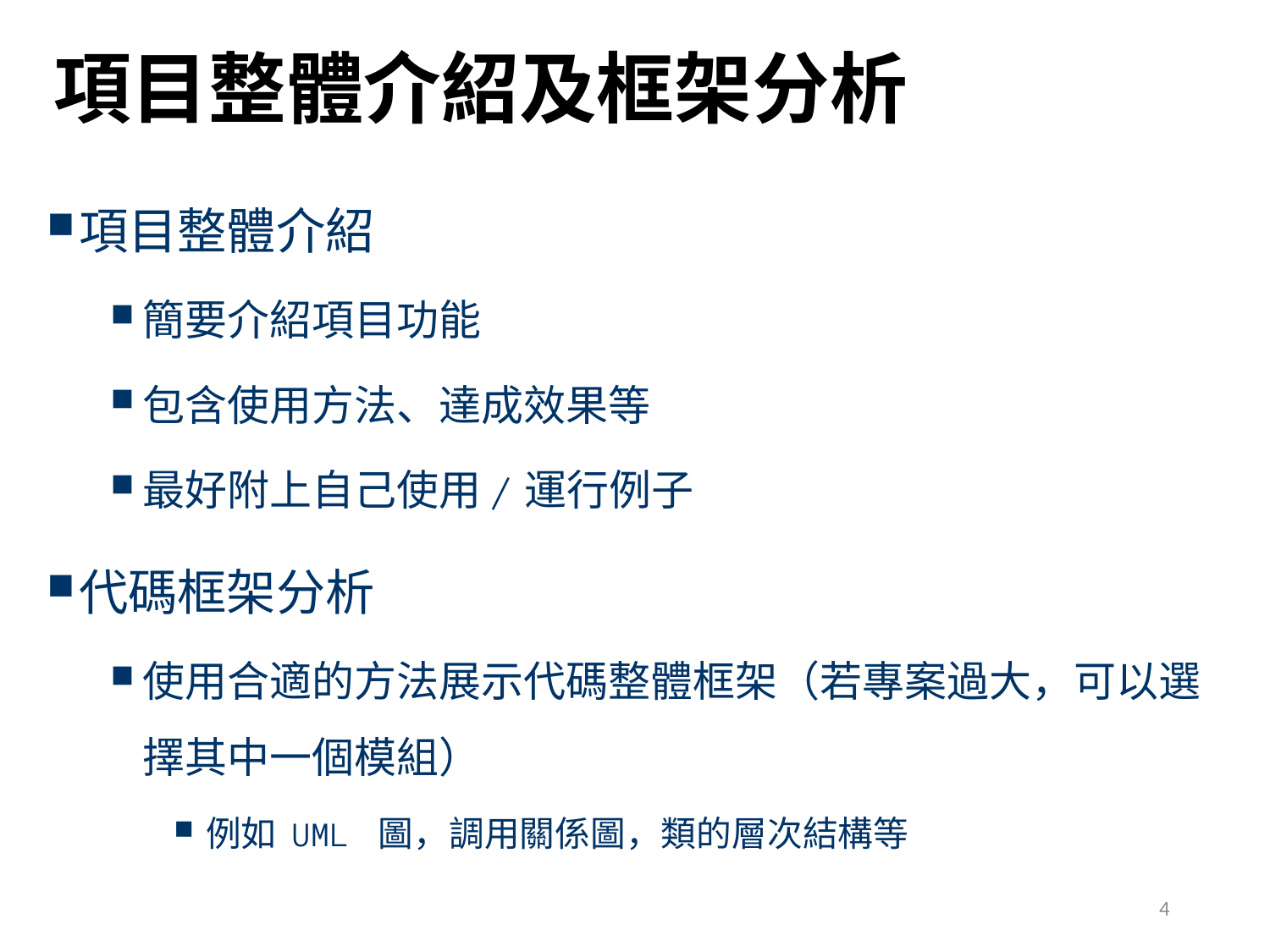

# 項目整體介紹及框架分析
項目整體介紹
簡要介紹項目功能
包含使用方法、達成效果等
最好附上自己使用/運行例子
代碼框架分析
使用合適的方法展示代碼整體框架（若專案過大，可以選擇其中一個模組）
例如 UML 圖，調用關係圖，類的層次結構等

4